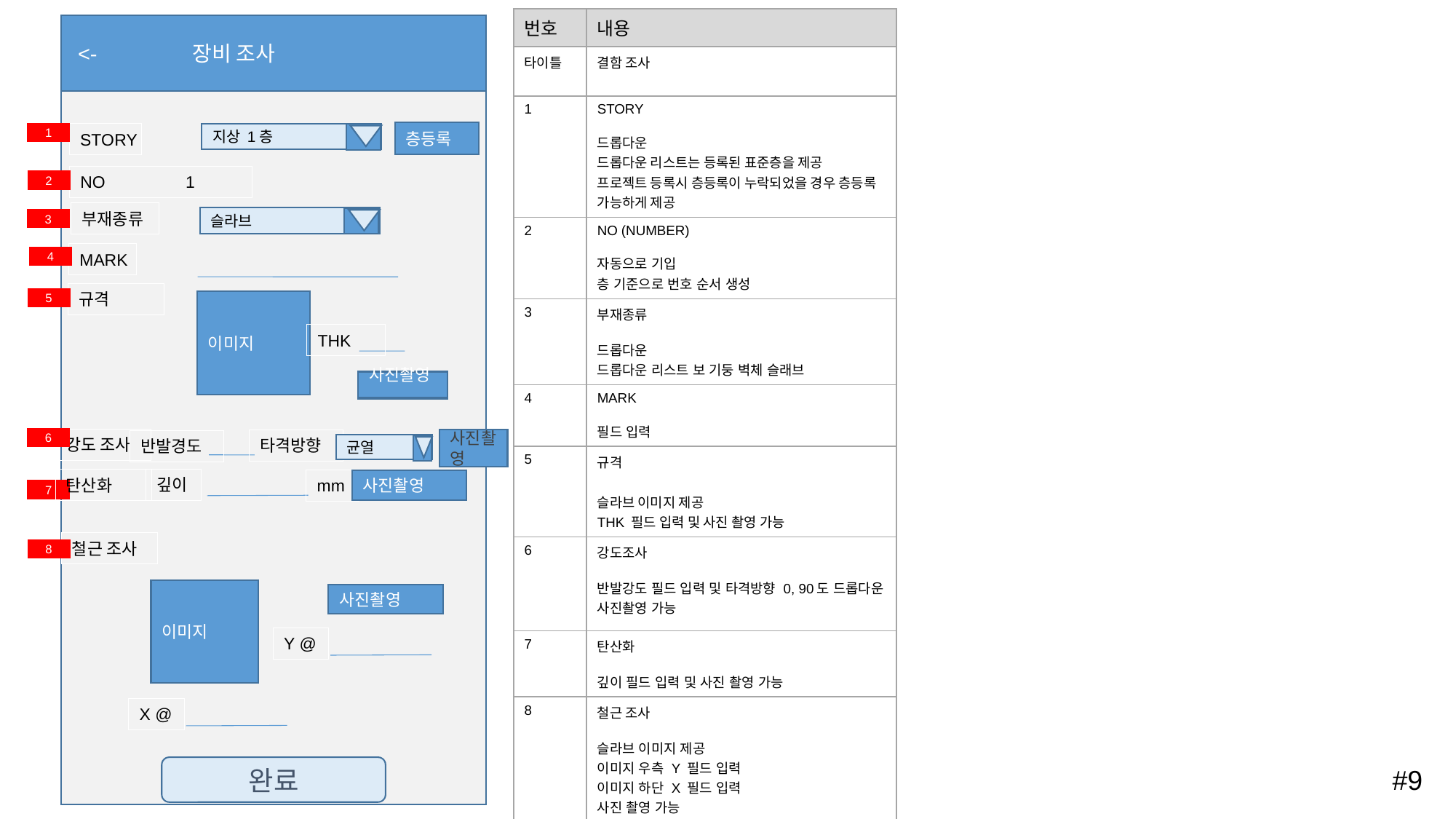

| 번호 | 내용 |
| --- | --- |
| 타이틀 | 결함 조사 |
| 1 | STORY 드롭다운 드롭다운 리스트는 등록된 표준층을 제공 프로젝트 등록시 층등록이 누락되었을 경우 층등록 가능하게 제공 |
| 2 | NO (NUMBER) 자동으로 기입 층 기준으로 번호 순서 생성 |
| 3 | 부재종류 드롭다운 드롭다운 리스트 보 기둥 벽체 슬래브 |
| 4 | MARK 필드 입력 |
| 5 | 규격 슬라브 이미지 제공 THK 필드 입력 및 사진 촬영 가능 |
| 6 | 강도조사 반발강도 필드 입력 및 타격방향 0, 90도 드롭다운 사진촬영 가능 |
| 7 | 탄산화 깊이 필드 입력 및 사진 촬영 가능 |
| 8 | 철근 조사 슬라브 이미지 제공 이미지 우측 Y 필드 입력 이미지 하단 X 필드 입력 사진 촬영 가능 |
| 9 | 완료 클릭시 #4으로 돌아감 |
 <-               장비 조사

층등록
1
지상 1층

STORY
NO                 1
2
부재종류
슬라브

3
MARK
4
규격
5
이미지
THK
사진촬영
사진촬영
6
강도 조사
사진촬영
타격방향
반발경도
균열

깊이
탄산화
mm
사진촬영
7
철근 조사
8
이미지
사진촬영
Y @
X @
#9
완료